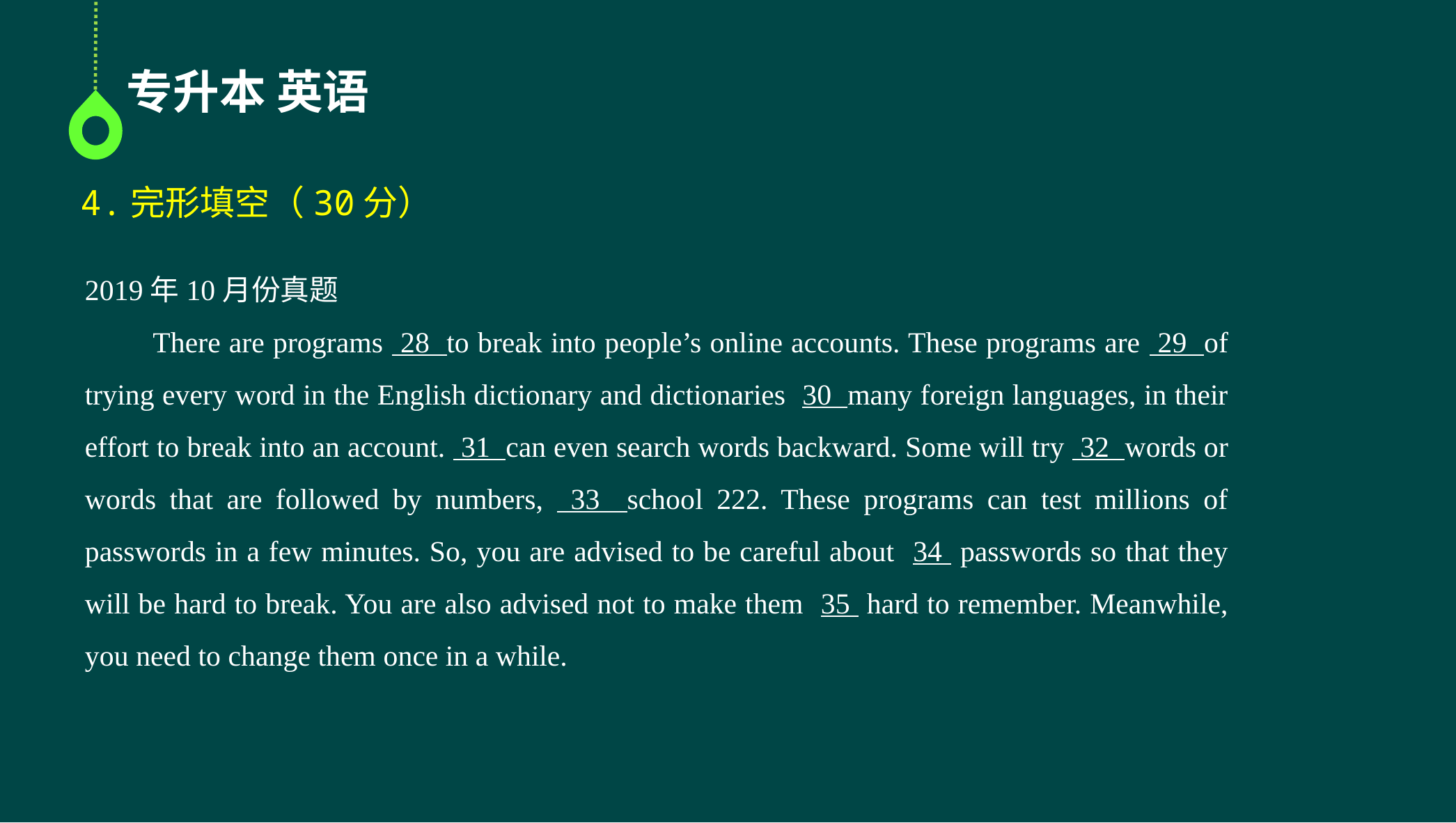

专升本 英语
4.完形填空（30分）
2019年10月份真题
        There are programs  28  to break into people’s online accounts. These programs are  29  of trying every word in the English dictionary and dictionaries  30  many foreign languages, in their effort to break into an account.  31  can even search words backward. Some will try  32  words or words that are followed by numbers,  33  school 222. These programs can test millions of passwords in a few minutes. So, you are advised to be careful about  34  passwords so that they will be hard to break. You are also advised not to make them  35  hard to remember. Meanwhile, you need to change them once in a while.